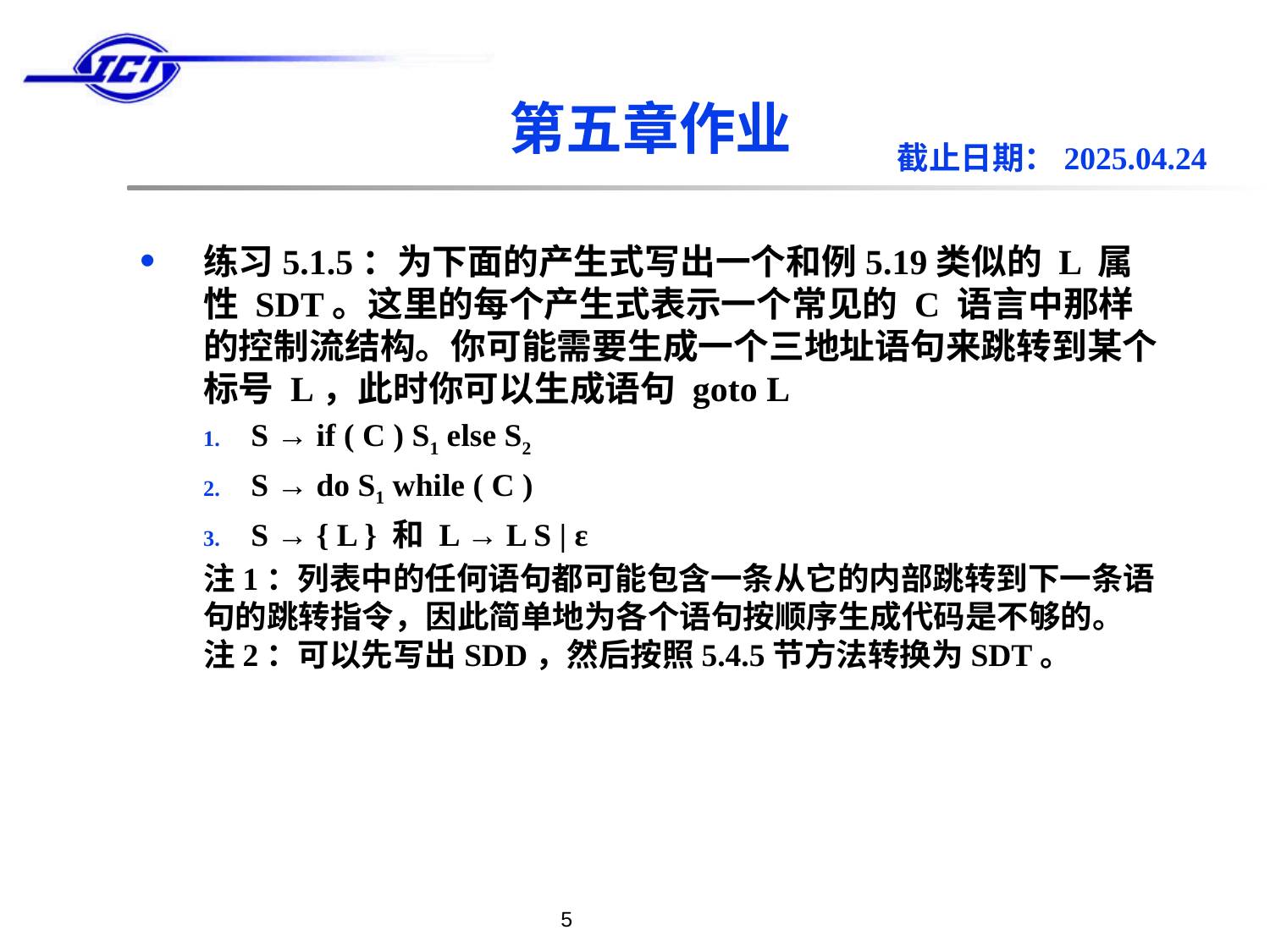

# 第五章作业
截止日期：2025.04.24
练习5.1.5：为下面的产生式写出一个和例5.19类似的 L 属性 SDT。这里的每个产生式表示一个常见的 C 语言中那样的控制流结构。你可能需要生成一个三地址语句来跳转到某个标号 L，此时你可以生成语句 goto L
S → if ( C ) S1 else S2
S → do S1 while ( C )
S → { L } 和 L → L S | ε
注1：列表中的任何语句都可能包含一条从它的内部跳转到下一条语句的跳转指令，因此简单地为各个语句按顺序生成代码是不够的。 注2：可以先写出SDD，然后按照5.4.5节方法转换为SDT。